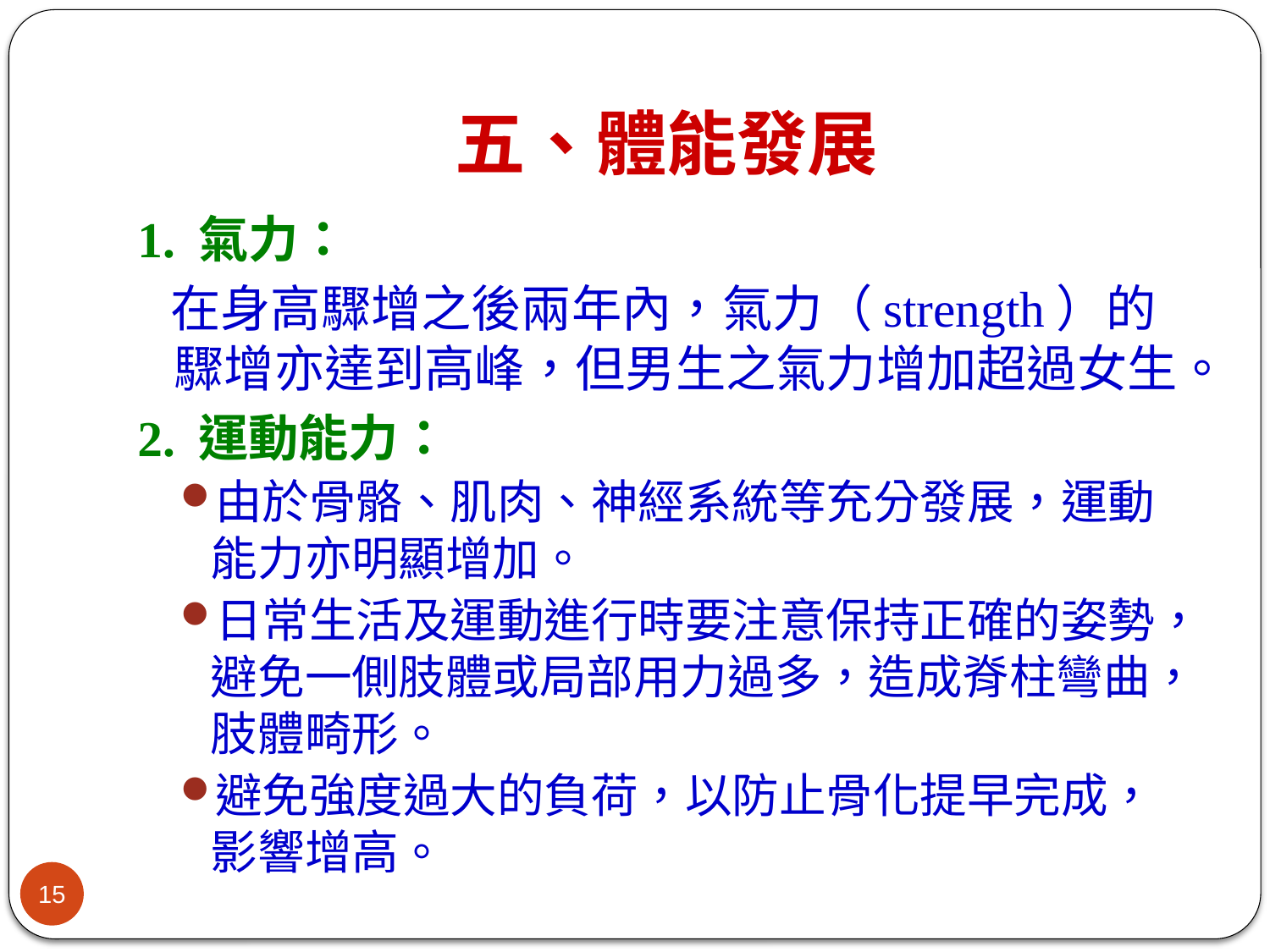

# 五、體能發展
1. 氣力：
  在身高驟增之後兩年內，氣力（strength）的驟增亦達到高峰，但男生之氣力增加超過女生。
2. 運動能力：
由於骨骼、肌肉、神經系統等充分發展，運動能力亦明顯增加。
日常生活及運動進行時要注意保持正確的姿勢，避免一側肢體或局部用力過多，造成脊柱彎曲，肢體畸形。
避免強度過大的負荷，以防止骨化提早完成，影響增高。
15